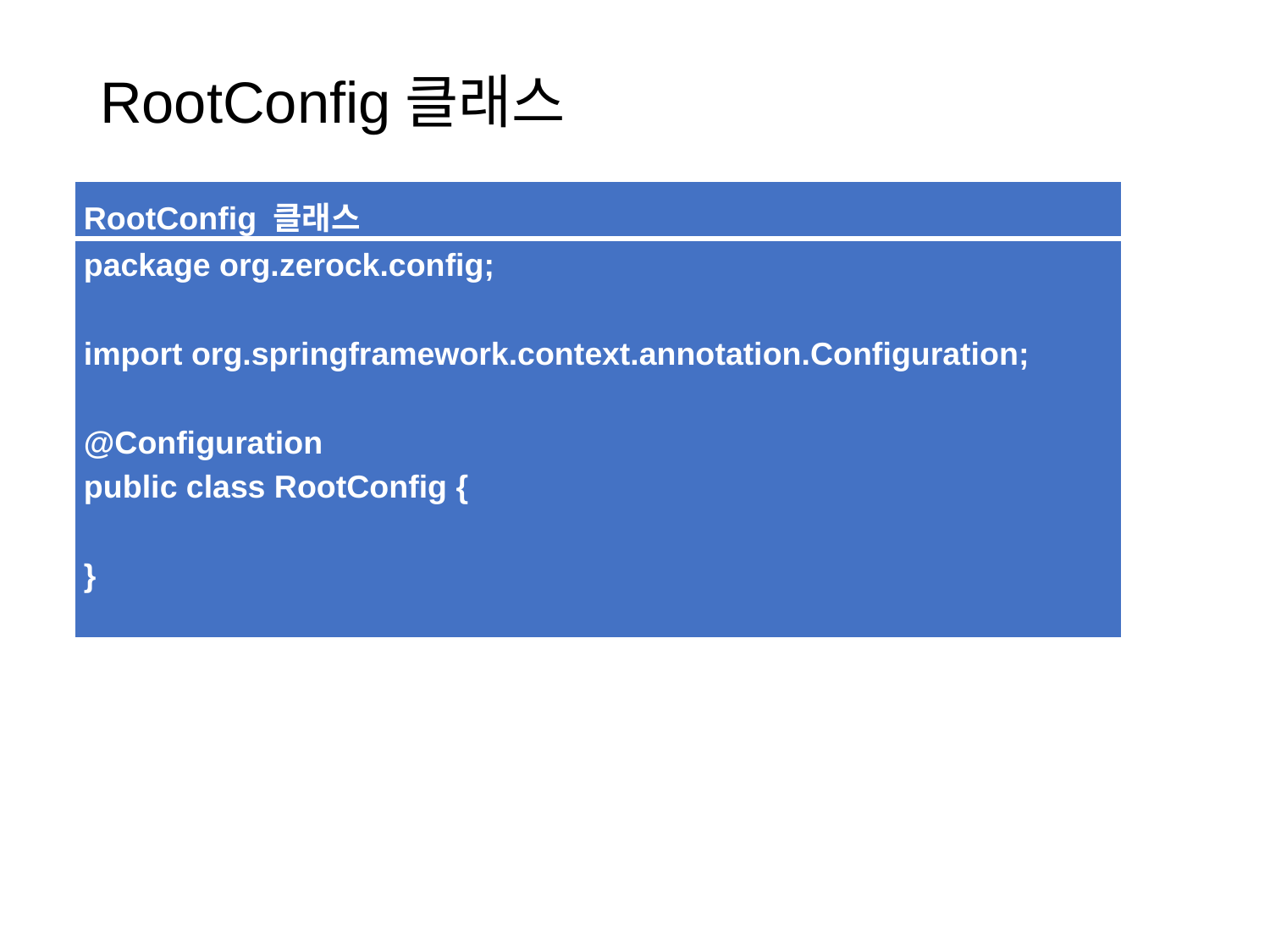

# RootConfig클래스
| RootConfig 클래스 |
| --- |
| package org.zerock.config;   import org.springframework.context.annotation.Configuration;   @Configuration public class RootConfig {   } |